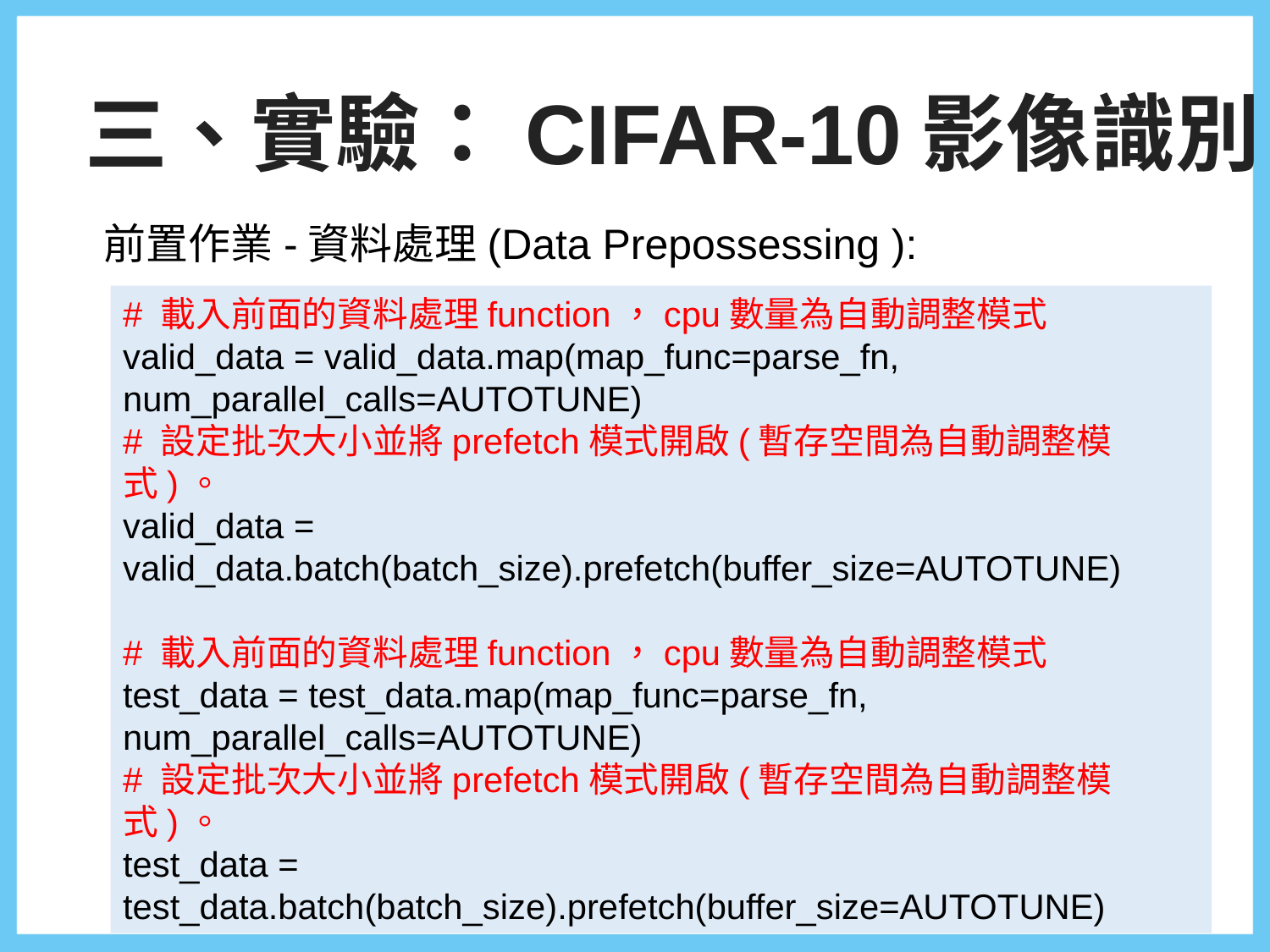

三、實驗：CIFAR-10影像識別
前置作業-資料處理(Data Prepossessing ):
# 載入前面的資料處理function，cpu數量為自動調整模式
valid_data = valid_data.map(map_func=parse_fn, num_parallel_calls=AUTOTUNE)
# 設定批次大小並將prefetch模式開啟(暫存空間為自動調整模式)。
valid_data = valid_data.batch(batch_size).prefetch(buffer_size=AUTOTUNE)

# 載入前面的資料處理function，cpu數量為自動調整模式
test_data = test_data.map(map_func=parse_fn, num_parallel_calls=AUTOTUNE)
# 設定批次大小並將prefetch模式開啟(暫存空間為自動調整模式)。
test_data = test_data.batch(batch_size).prefetch(buffer_size=AUTOTUNE)
15